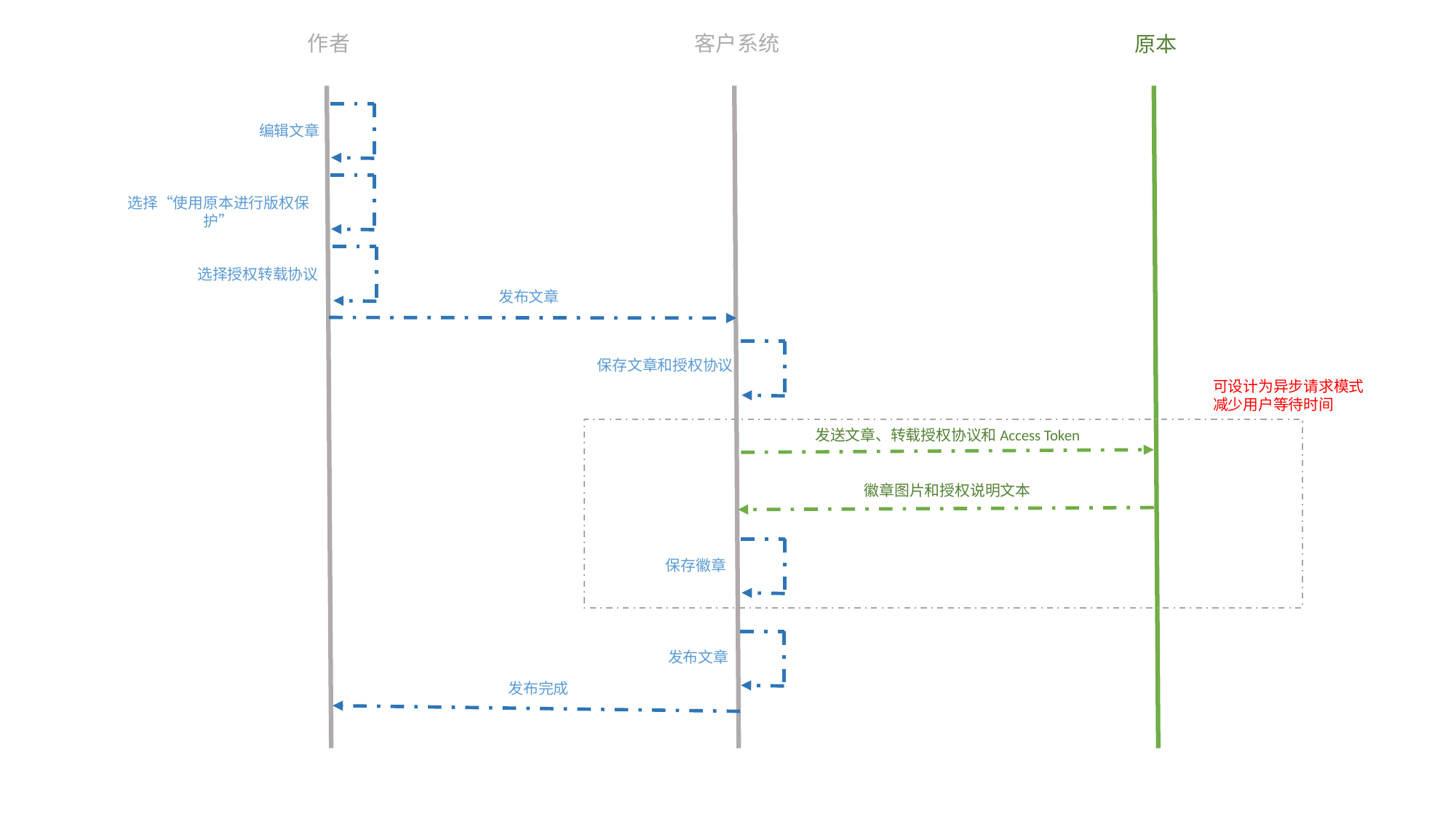

作者
客户系统
原本
编辑文章
选择“使用原本进行版权保护”
选择授权转载协议
发布文章
保存文章和授权协议
可设计为异步请求模式
减少用户等待时间

发送文章、转载授权协议和Access Token
徽章图片和授权说明文本
保存徽章
发布文章
发布完成